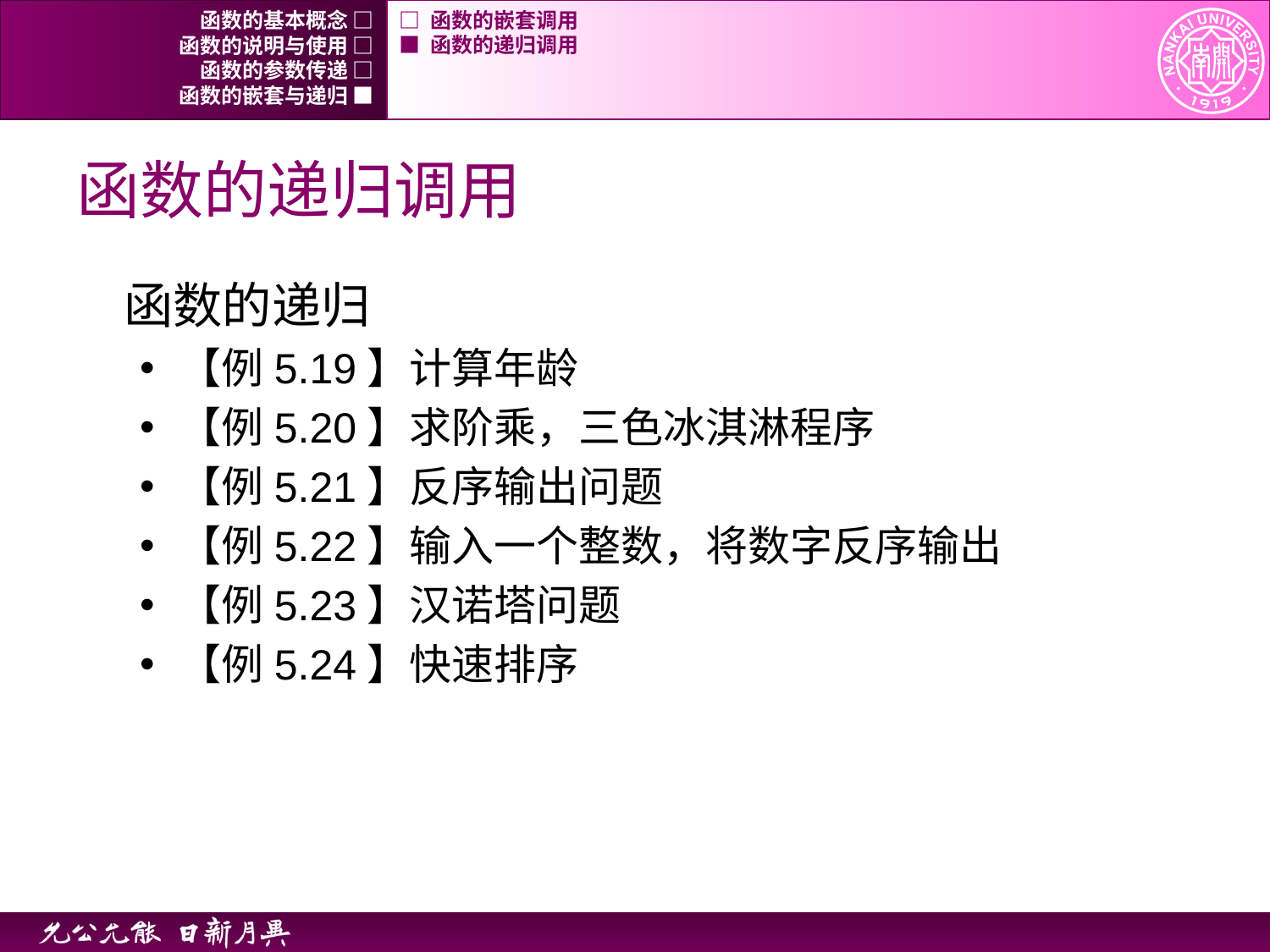

函数的基本概念 □
□ 函数的嵌套调用
函数的说明与使用 □
■ 函数的递归调用
函数的参数传递 □

函数的嵌套与递归 ■

# 函数的递归调用
函数的递归
【例5.19】计算年龄
【例5.20】求阶乘，三色冰淇淋程序
【例5.21】反序输出问题
【例5.22】输入一个整数，将数字反序输出
【例5.23】汉诺塔问题
【例5.24】快速排序